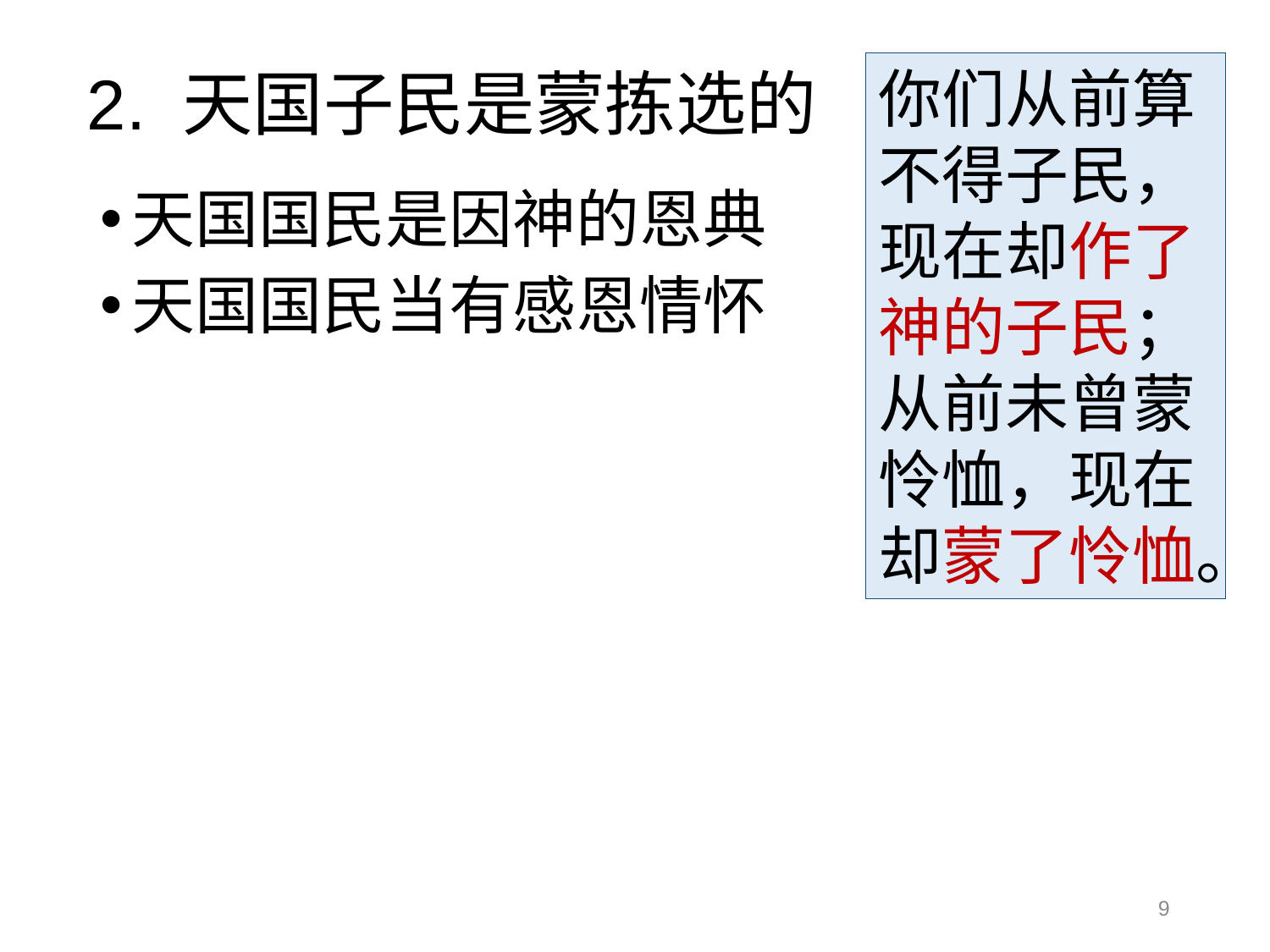

# 2. 天国子民是蒙拣选的
你们从前算不得子民，现在却作了神的子民；从前未曾蒙怜恤，现在却蒙了怜恤。
天国国民是因神的恩典
天国国民当有感恩情怀

9